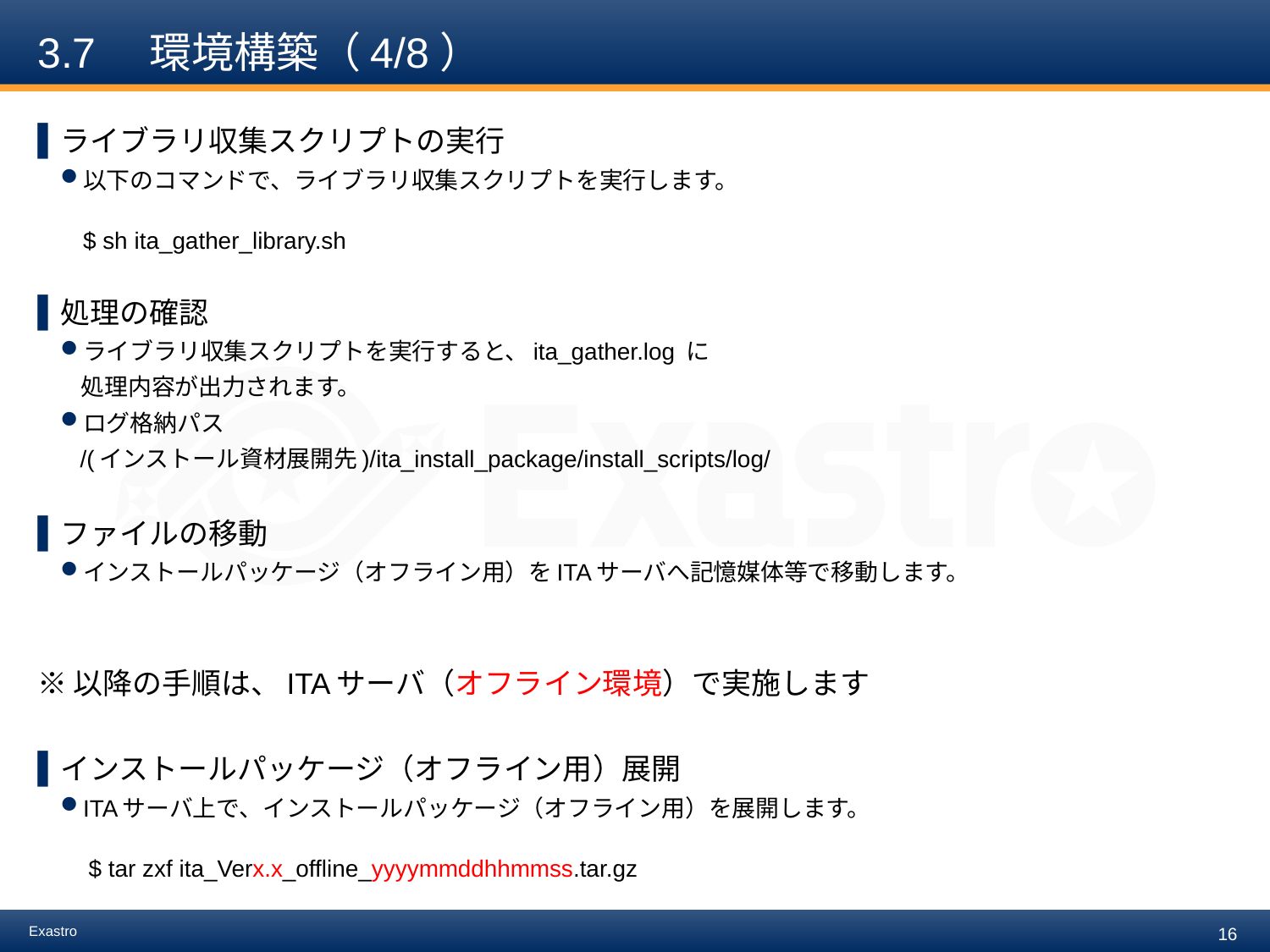

# 3.7　環境構築（4/8）
ライブラリ収集スクリプトの実行
以下のコマンドで、ライブラリ収集スクリプトを実行します。

$ sh ita_gather_library.sh

処理の確認
ライブラリ収集スクリプトを実行すると、ita_gather.log に
   処理内容が出力されます。
ログ格納パス
   /(インストール資材展開先)/ita_install_package/install_scripts/log/

ファイルの移動
インストールパッケージ（オフライン用）をITAサーバへ記憶媒体等で移動します。

※以降の手順は、ITAサーバ（オフライン環境）で実施します

インストールパッケージ（オフライン用）展開
ITAサーバ上で、インストールパッケージ（オフライン用）を展開します。

　$ tar zxf ita_Verx.x_offline_yyyymmddhhmmss.tar.gz